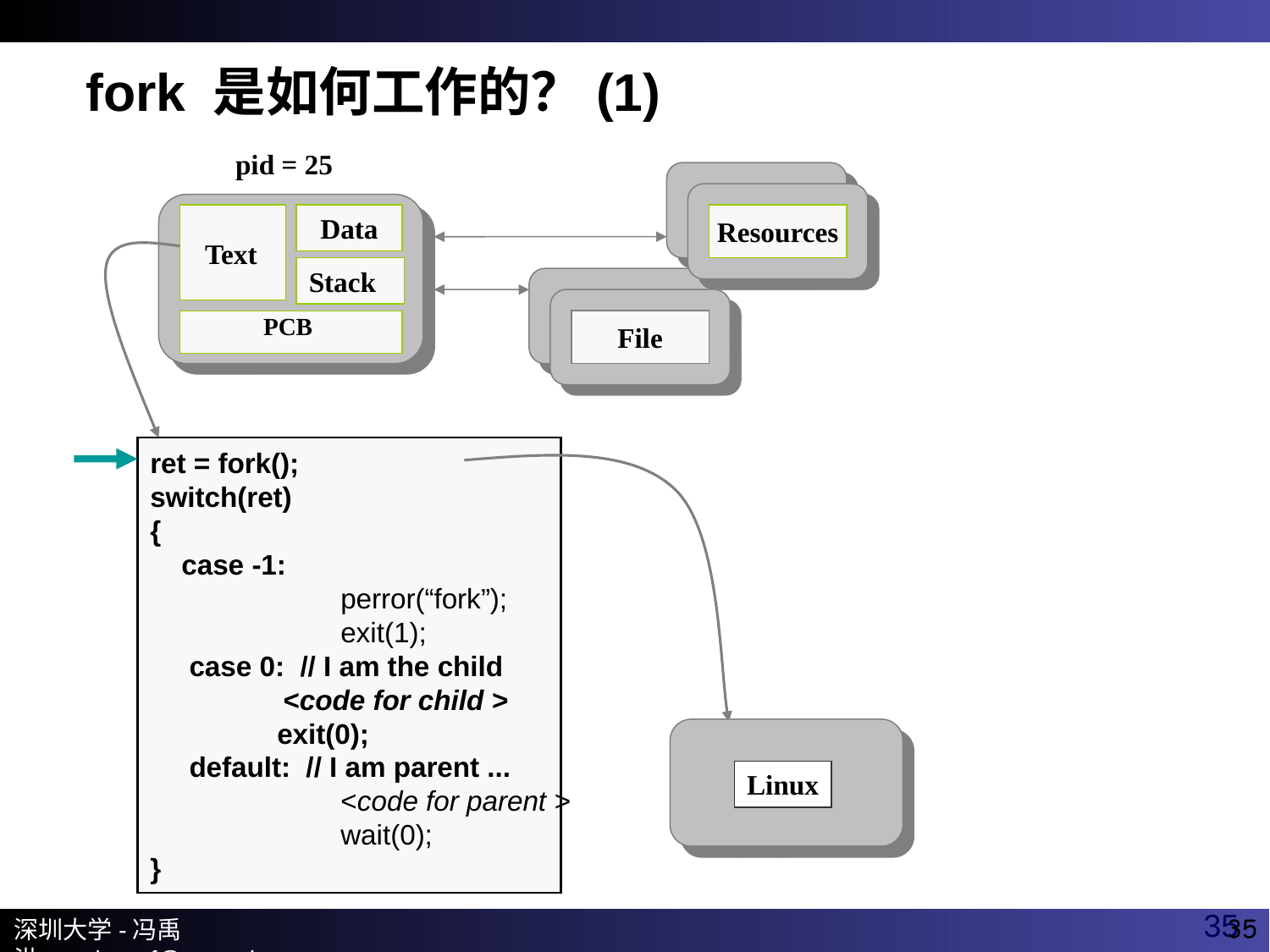

# fork 是如何工作的？(1)
pid = 25

Data

Resources
Text

Stack

PCB
File

ret = fork();
switch(ret)
{
    case -1:
    	perror(“fork”);
	exit(1);
     case 0:  // I am the child
                 <code for child >
	exit(0);
     default:  // I am parent ...
  	<code for parent >
 	wait(0);
}

Linux
35